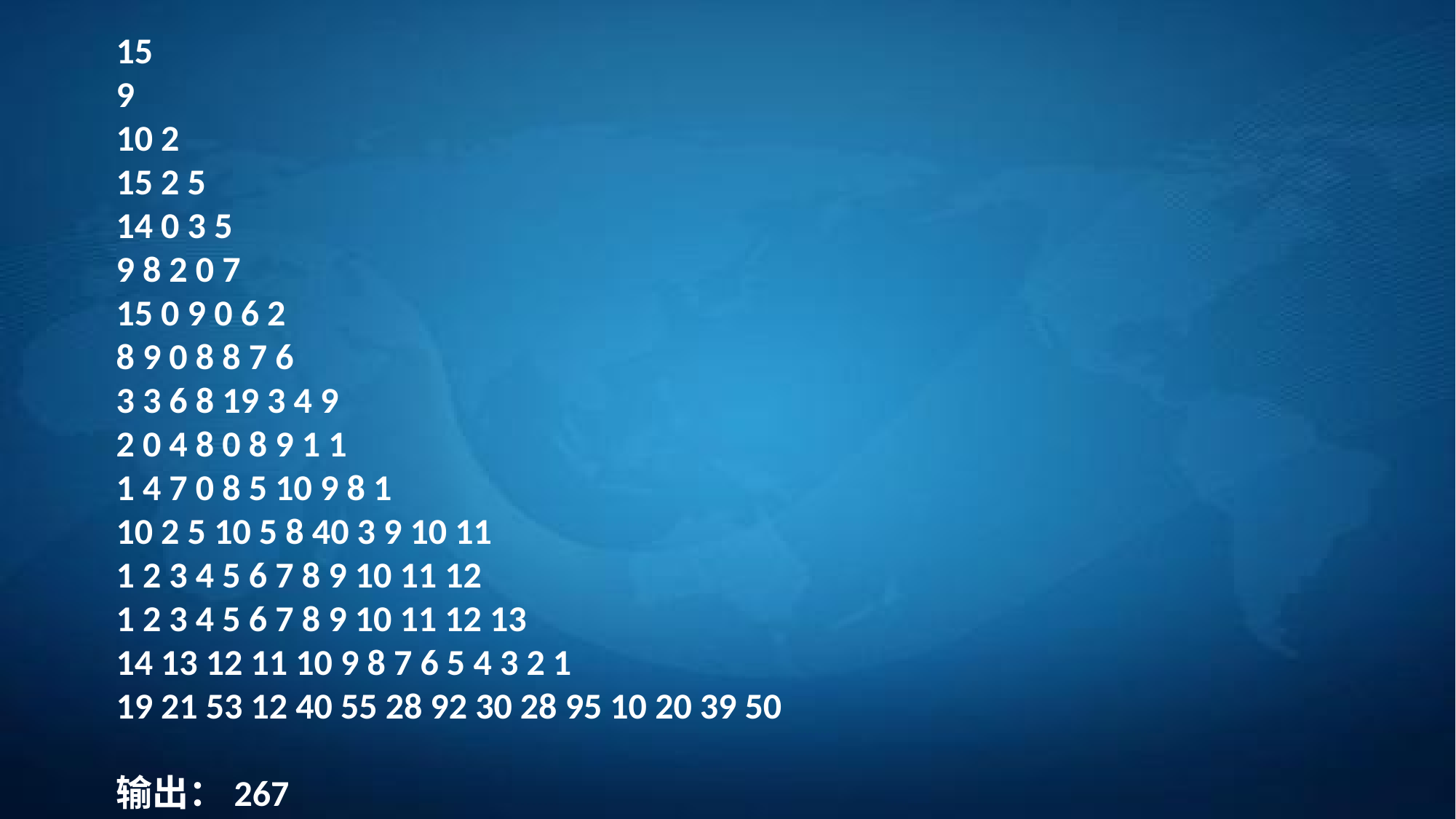

15
9
10 2
15 2 5
14 0 3 5
9 8 2 0 7
15 0 9 0 6 2
8 9 0 8 8 7 6
3 3 6 8 19 3 4 9
2 0 4 8 0 8 9 1 1
1 4 7 0 8 5 10 9 8 1
10 2 5 10 5 8 40 3 9 10 11
1 2 3 4 5 6 7 8 9 10 11 12
1 2 3 4 5 6 7 8 9 10 11 12 13
14 13 12 11 10 9 8 7 6 5 4 3 2 1
19 21 53 12 40 55 28 92 30 28 95 10 20 39 50

输出：267